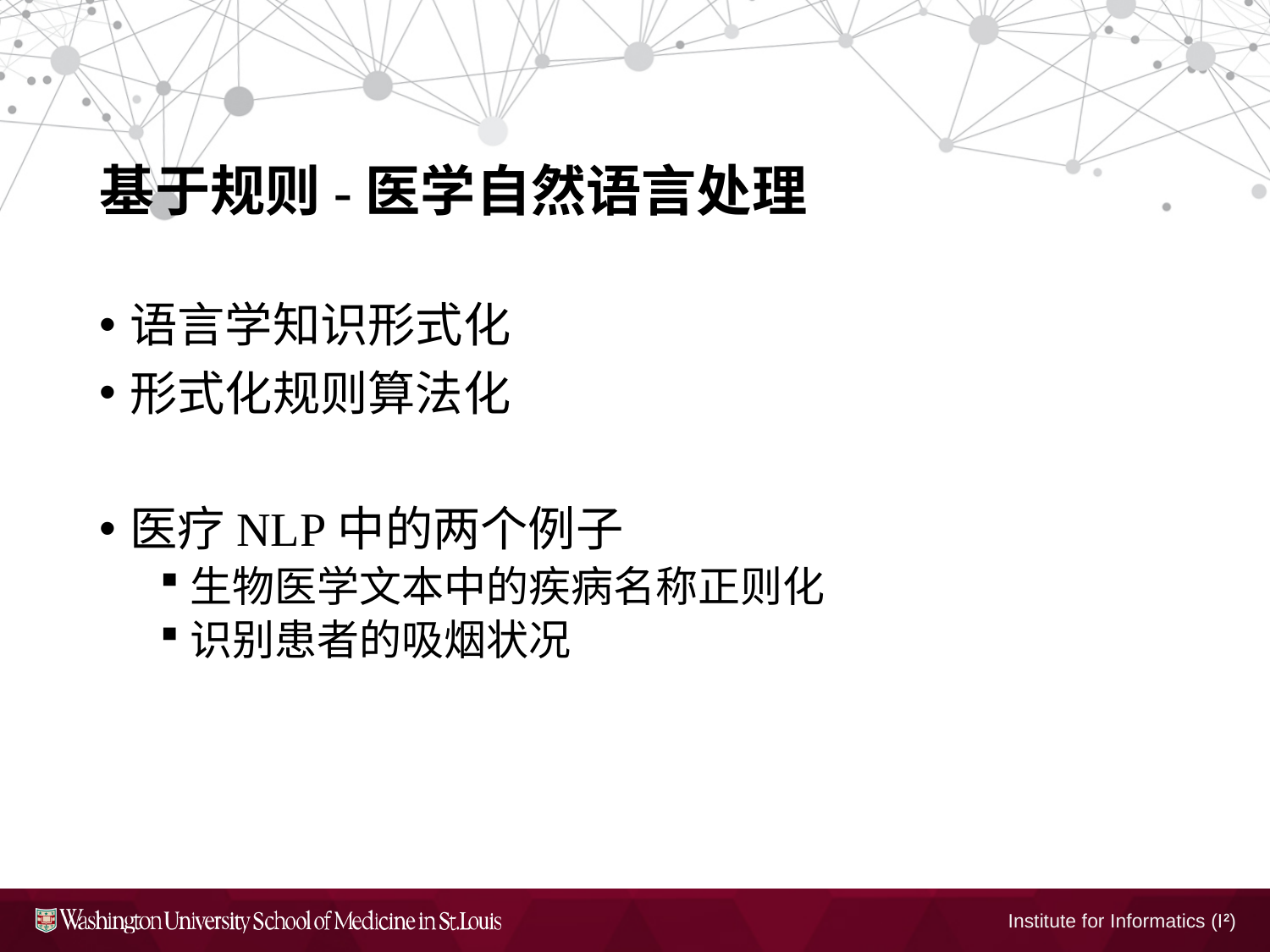

基于规则-医学自然语言处理
语言学知识形式化
形式化规则算法化

医疗NLP中的两个例子
生物医学文本中的疾病名称正则化
识别患者的吸烟状况